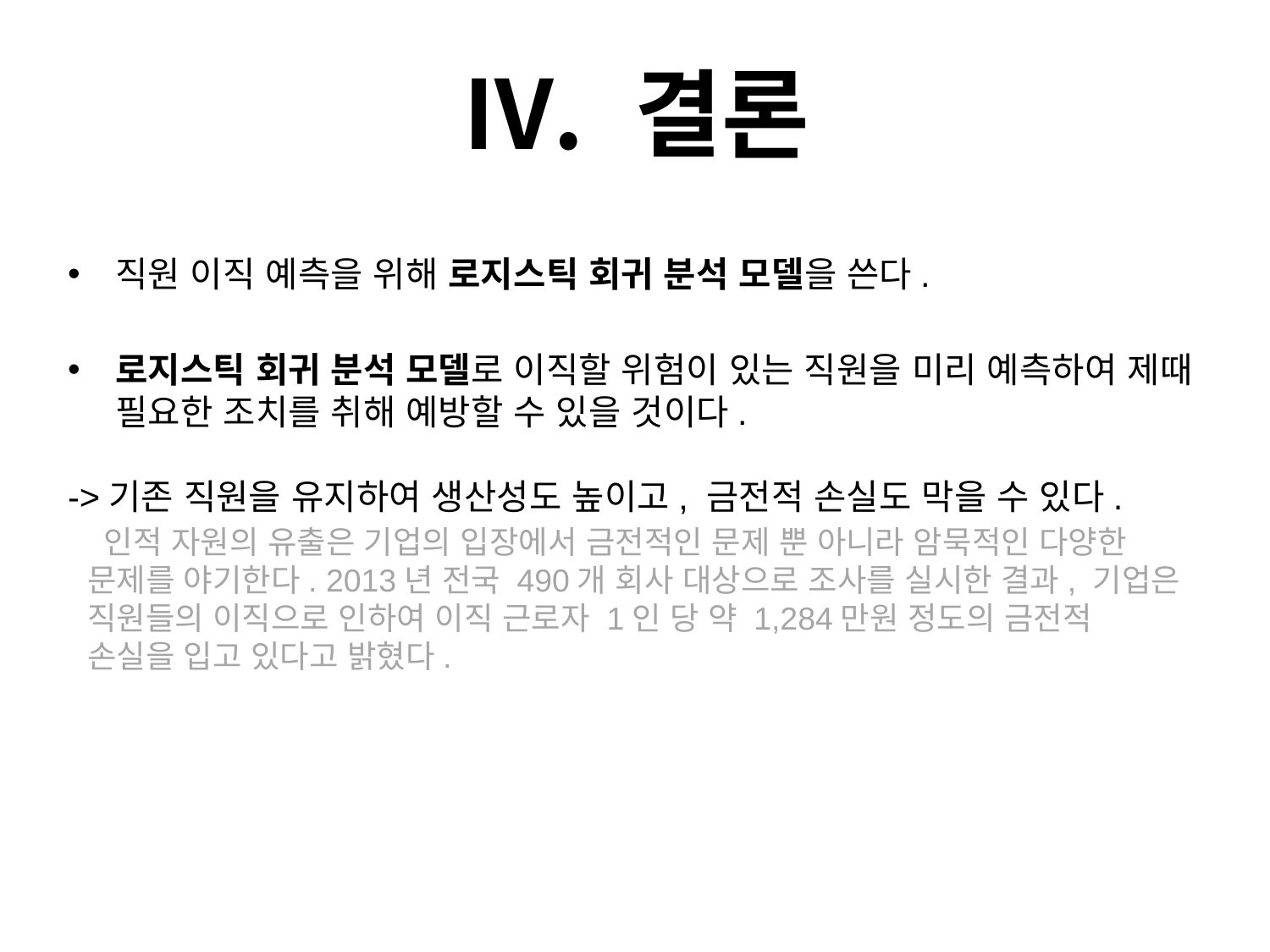

# 결론
직원 이직 예측을 위해 로지스틱 회귀 분석 모델을 쓴다.

로지스틱 회귀 분석 모델로 이직할 위험이 있는 직원을 미리 예측하여 제때 필요한 조치를 취해 예방할 수 있을 것이다.

->기존 직원을 유지하여 생산성도 높이고, 금전적 손실도 막을 수 있다.
 인적 자원의 유출은 기업의 입장에서 금전적인 문제 뿐 아니라 암묵적인 다양한 문제를 야기한다. 2013년 전국 490개 회사 대상으로 조사를 실시한 결과, 기업은 직원들의 이직으로 인하여 이직 근로자 1인 당 약 1,284만원 정도의 금전적 손실을 입고 있다고 밝혔다.